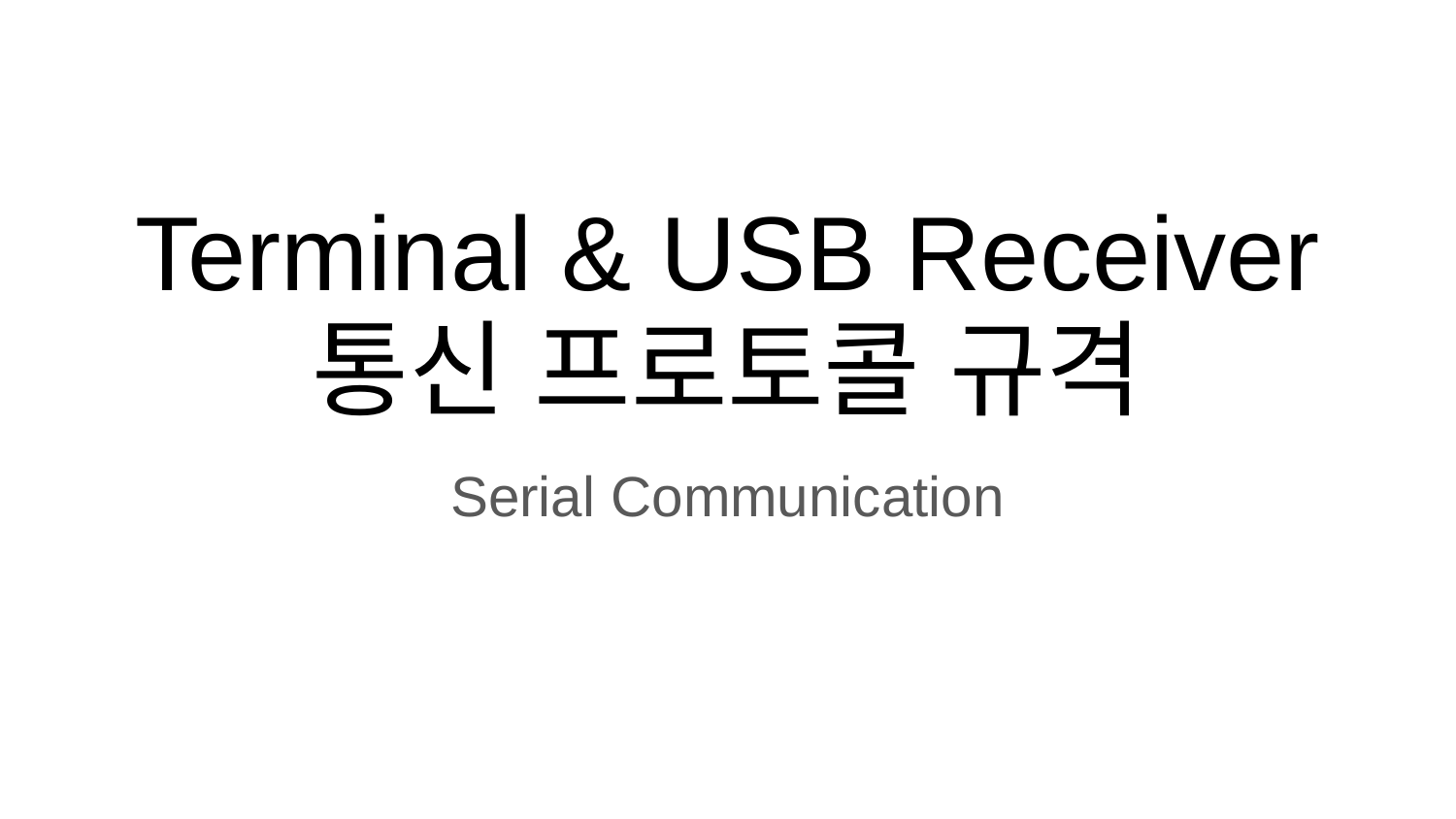

# Terminal & USB Receiver
통신 프로토콜 규격
Serial Communication